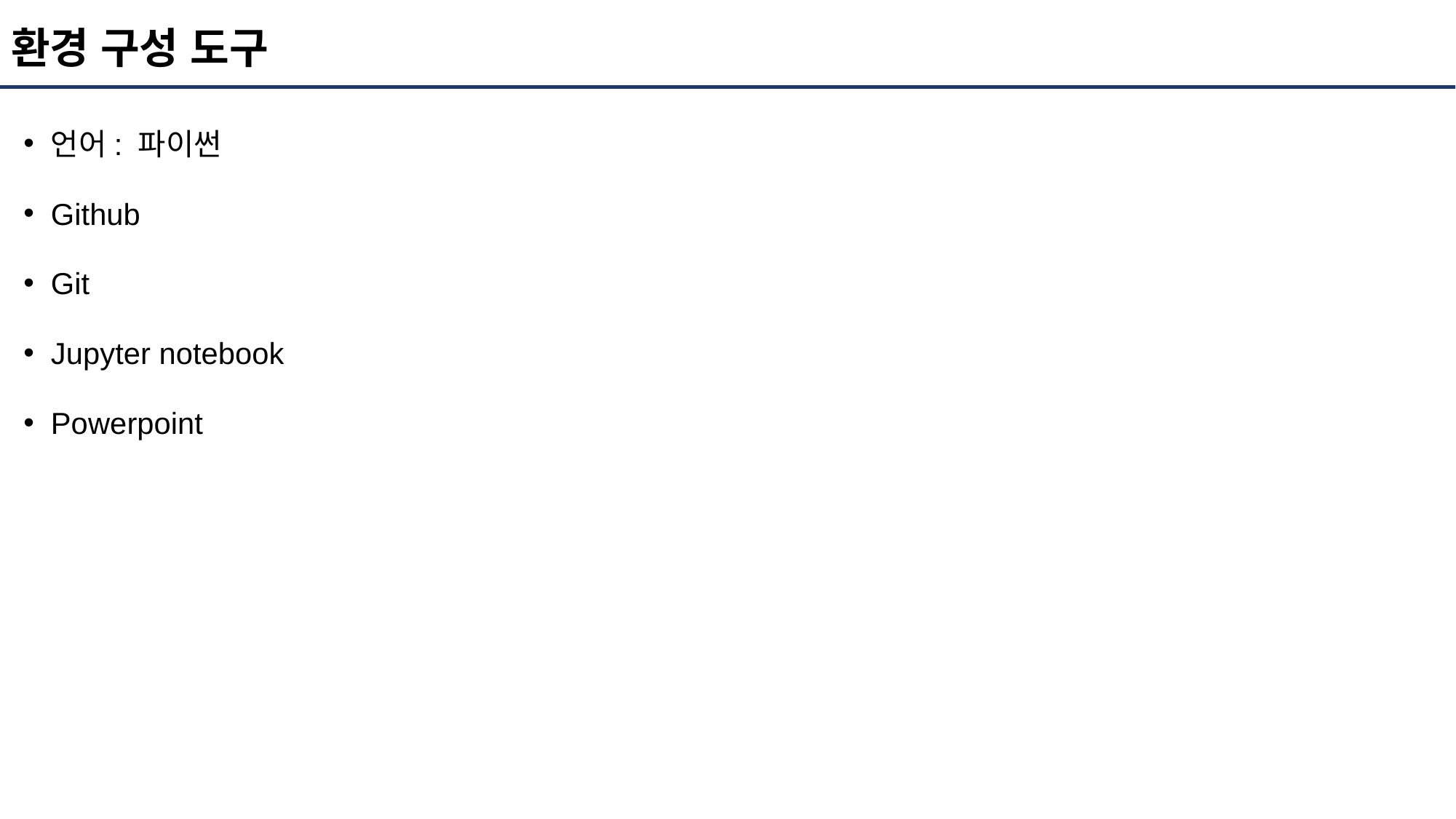

# 환경 구성 도구
언어: 파이썬
Github
Git
Jupyter notebook
Powerpoint